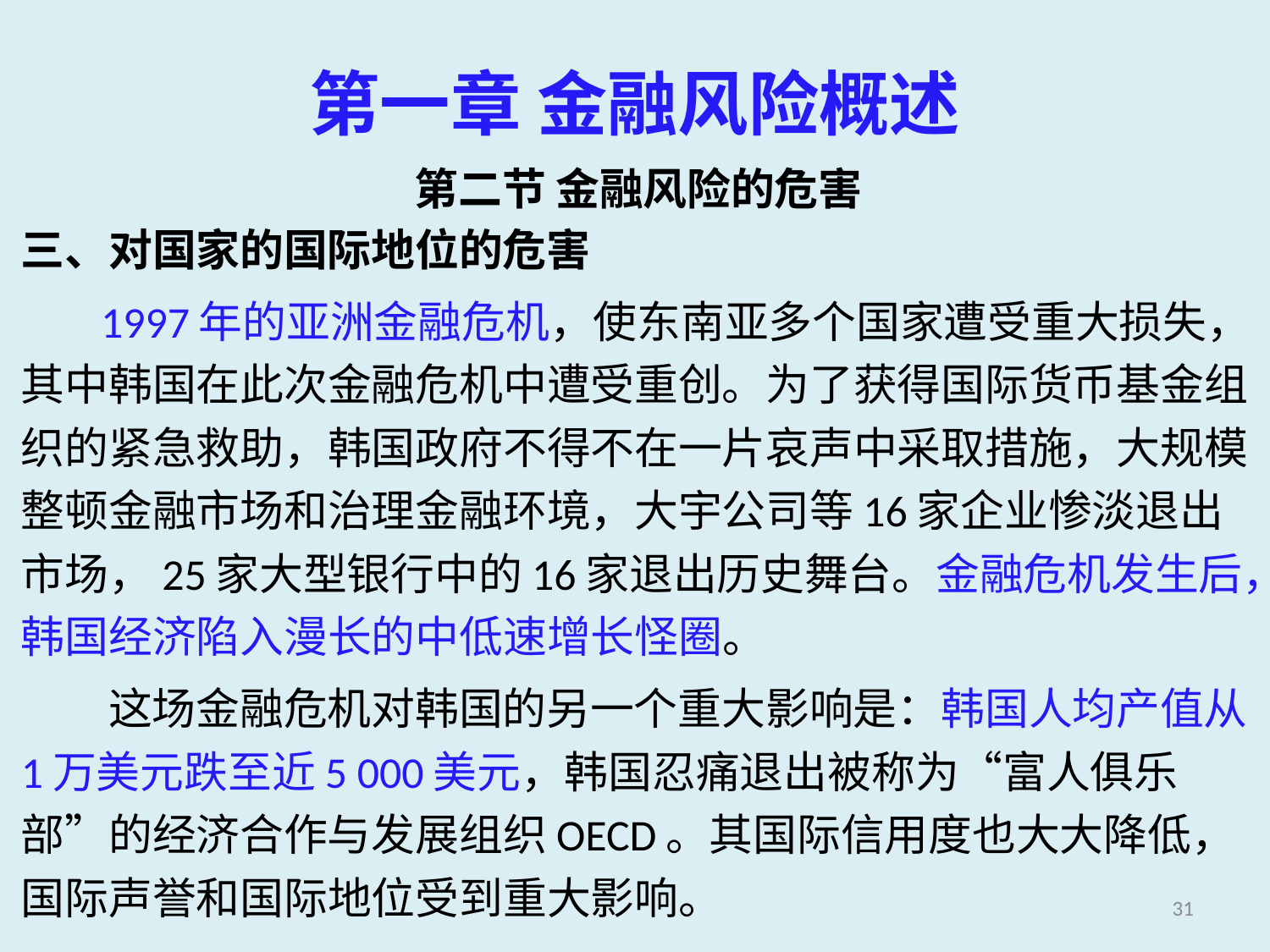

# 第一章 金融风险概述
第二节 金融风险的危害
三、对国家的国际地位的危害
        1997年的亚洲金融危机，使东南亚多个国家遭受重大损失，其中韩国在此次金融危机中遭受重创。为了获得国际货币基金组织的紧急救助，韩国政府不得不在一片哀声中采取措施，大规模整顿金融市场和治理金融环境，大宇公司等16家企业惨淡退出市场，25家大型银行中的16家退出历史舞台。金融危机发生后，韩国经济陷入漫长的中低速增长怪圈。
        这场金融危机对韩国的另一个重大影响是：韩国人均产值从1万美元跌至近5 000美元，韩国忍痛退出被称为“富人俱乐部”的经济合作与发展组织OECD。其国际信用度也大大降低，国际声誉和国际地位受到重大影响。
31